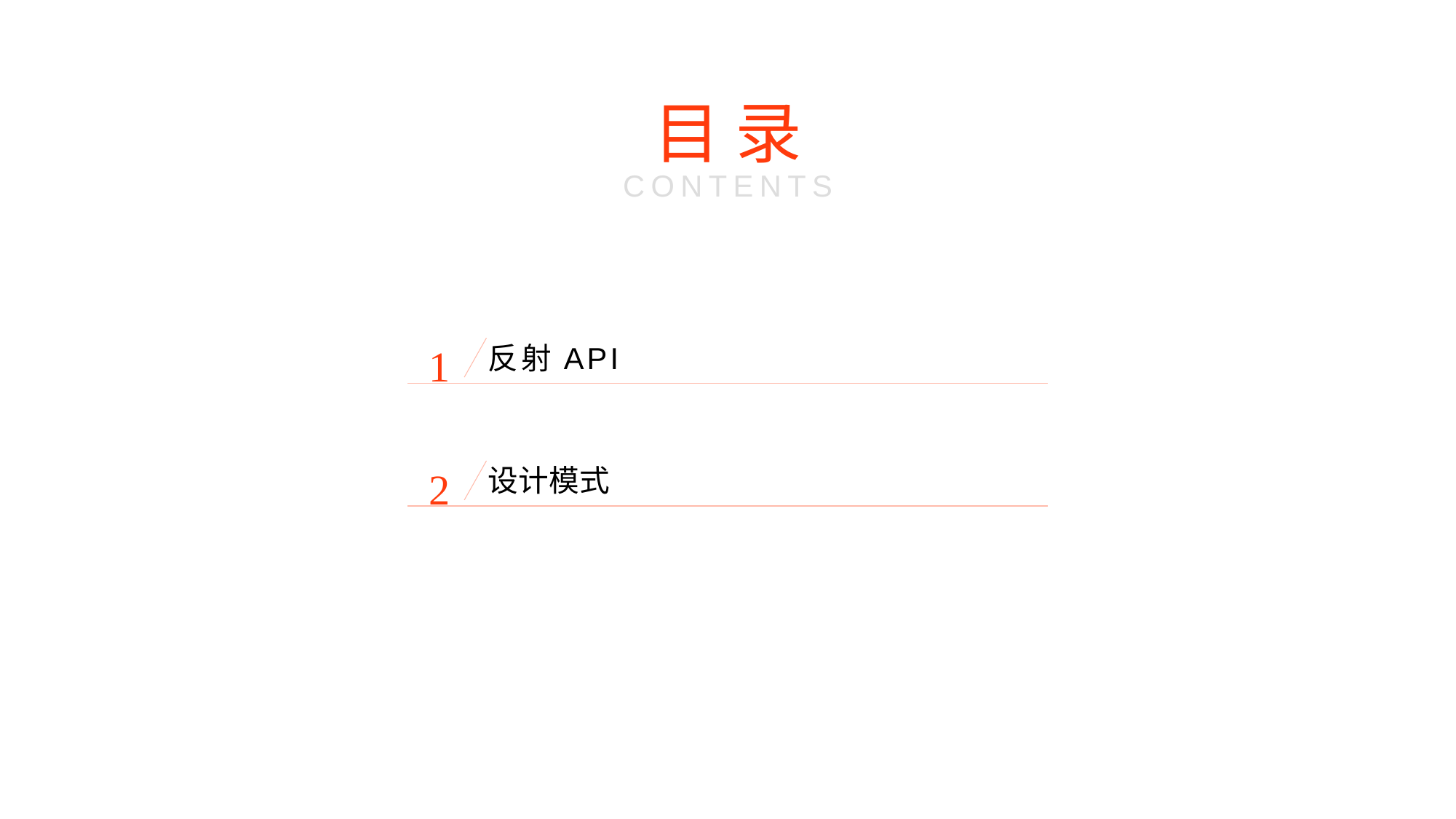

目 录
CONTENTS
反射API

1

设计模式

2